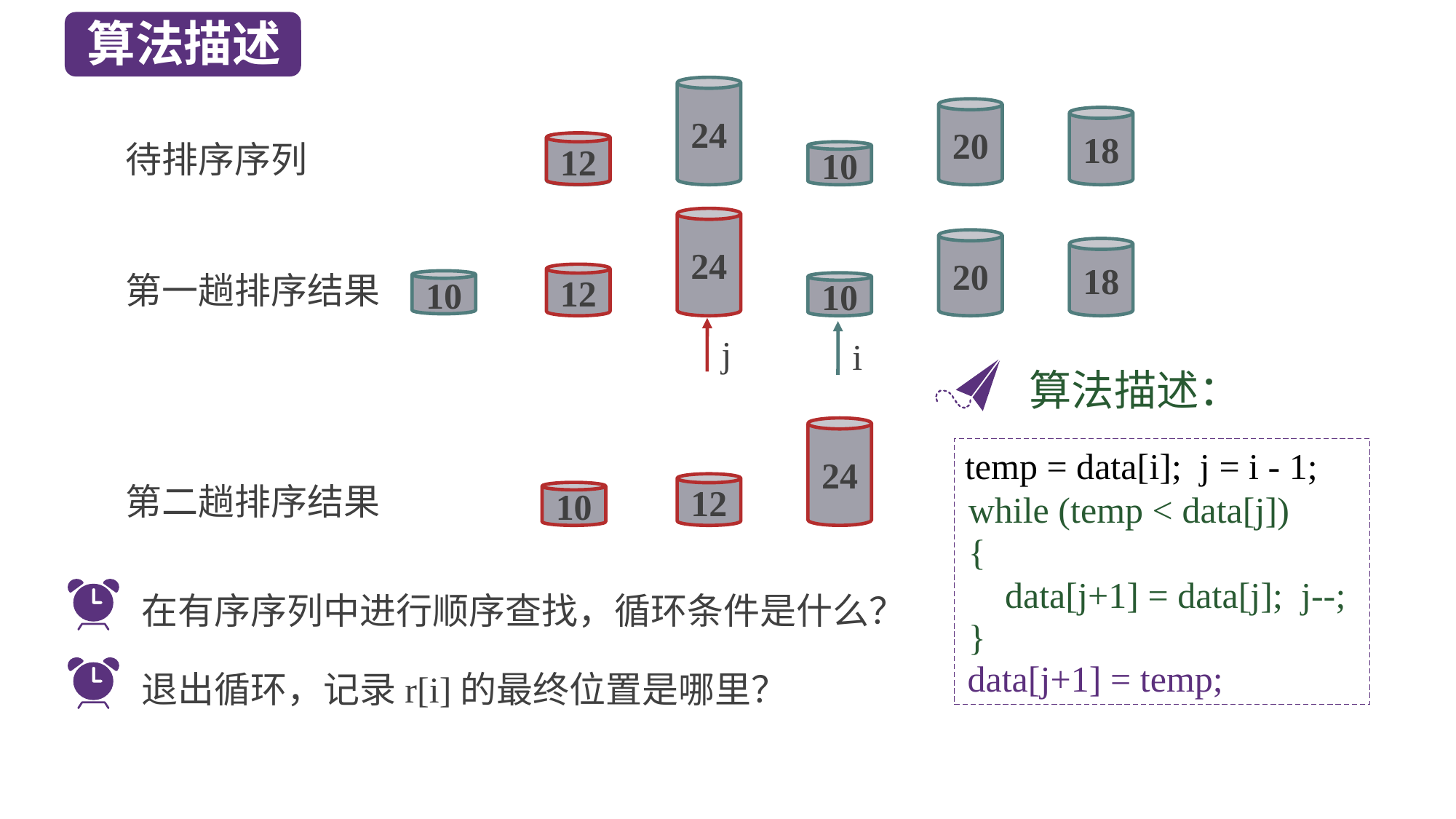

算法描述

24
20
18
12
10
待排序序列
12
24
20
18
12
10
第一趟排序结果
10

j

i
算法描述：

24
temp = data[i];  j = i - 1;

第二趟排序结果
12
10
while (temp < data[j])
{
    data[j+1] = data[j];  j--;
}
在有序序列中进行顺序查找，循环条件是什么？

退出循环，记录r[i]的最终位置是哪里？

data[j+1] = temp;